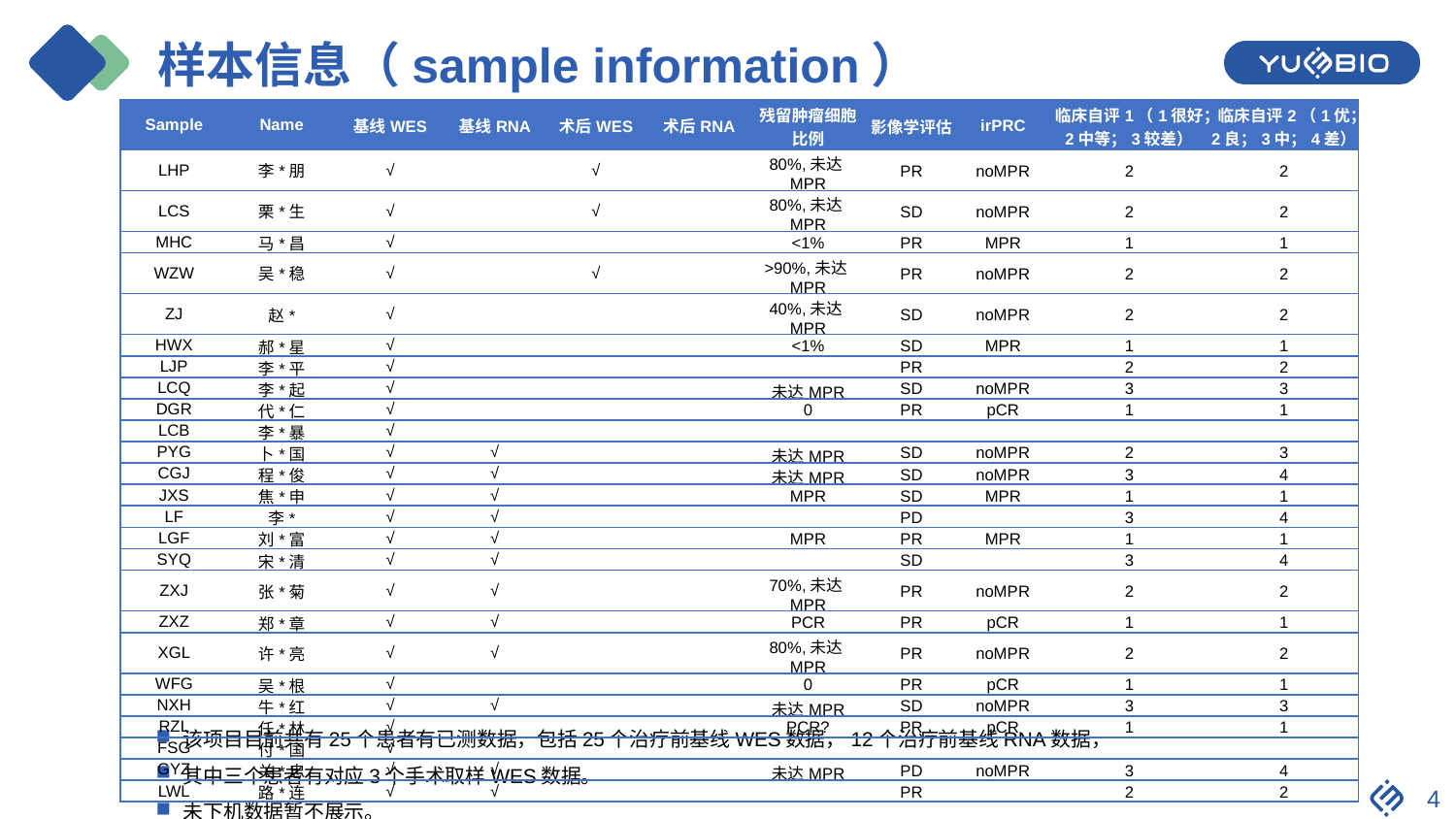

# 样本信息（sample information）
| Sample | Name | 基线WES | 基线RNA | 术后WES | 术后RNA | 残留肿瘤细胞比例 | 影像学评估 | irPRC | 临床自评1（1很好；2中等；3较差） | 临床自评2（1优；2良；3中；4差） |
| --- | --- | --- | --- | --- | --- | --- | --- | --- | --- | --- |
| LHP | 李\*朋 | √ |  | √ |  | 80%,未达MPR | PR | noMPR | 2 | 2 |
| LCS | 栗\*生 | √ |  | √ |  | 80%,未达MPR | SD | noMPR | 2 | 2 |
| MHC | 马\*昌 | √ |  |  |  | <1% | PR | MPR | 1 | 1 |
| WZW | 吴\*稳 | √ |  | √ |  | >90%,未达MPR | PR | noMPR | 2 | 2 |
| ZJ | 赵\* | √ |  |  |  | 40%,未达MPR | SD | noMPR | 2 | 2 |
| HWX | 郝\*星 | √ |  |  |  | <1% | SD | MPR | 1 | 1 |
| LJP | 李\*平 | √ |  |  |  |  | PR |  | 2 | 2 |
| LCQ | 李\*起 | √ |  |  |  | 未达MPR | SD | noMPR | 3 | 3 |
| DGR | 代\*仁 | √ |  |  |  | 0 | PR | pCR | 1 | 1 |
| LCB | 李\*暴 | √ |  |  |  |  |  |  |  |  |
| PYG | 卜\*国 | √ | √ |  |  | 未达MPR | SD | noMPR | 2 | 3 |
| CGJ | 程\*俊 | √ | √ |  |  | 未达MPR | SD | noMPR | 3 | 4 |
| JXS | 焦\*申 | √ | √ |  |  | MPR | SD | MPR | 1 | 1 |
| LF | 李\* | √ | √ |  |  |  | PD |  | 3 | 4 |
| LGF | 刘\*富 | √ | √ |  |  | MPR | PR | MPR | 1 | 1 |
| SYQ | 宋\*清 | √ | √ |  |  |  | SD |  | 3 | 4 |
| ZXJ | 张\*菊 | √ | √ |  |  | 70%,未达MPR | PR | noMPR | 2 | 2 |
| ZXZ | 郑\*章 | √ | √ |  |  | PCR | PR | pCR | 1 | 1 |
| XGL | 许\*亮 | √ | √ |  |  | 80%,未达MPR | PR | noMPR | 2 | 2 |
| WFG | 吴\*根 | √ |  |  |  | 0 | PR | pCR | 1 | 1 |
| NXH | 牛\*红 | √ | √ |  |  | 未达MPR | SD | noMPR | 3 | 3 |
| RZL | 任\*林 | √ |  |  |  | PCR? | PR | pCR | 1 | 1 |
| FSG | 付\*国 | √ |  |  |  |  |  |  |  |  |
| GYZ | 关\*忠 | √ | √ |  |  | 未达MPR | PD | noMPR | 3 | 4 |
| LWL | 路\*连 | √ | √ |  |  |  | PR |  | 2 | 2 |
该项目目前共有25个患者有已测数据，包括25个治疗前基线WES数据，12个治疗前基线RNA数据，
其中三个患者有对应3个手术取样WES数据。
未下机数据暂不展示。